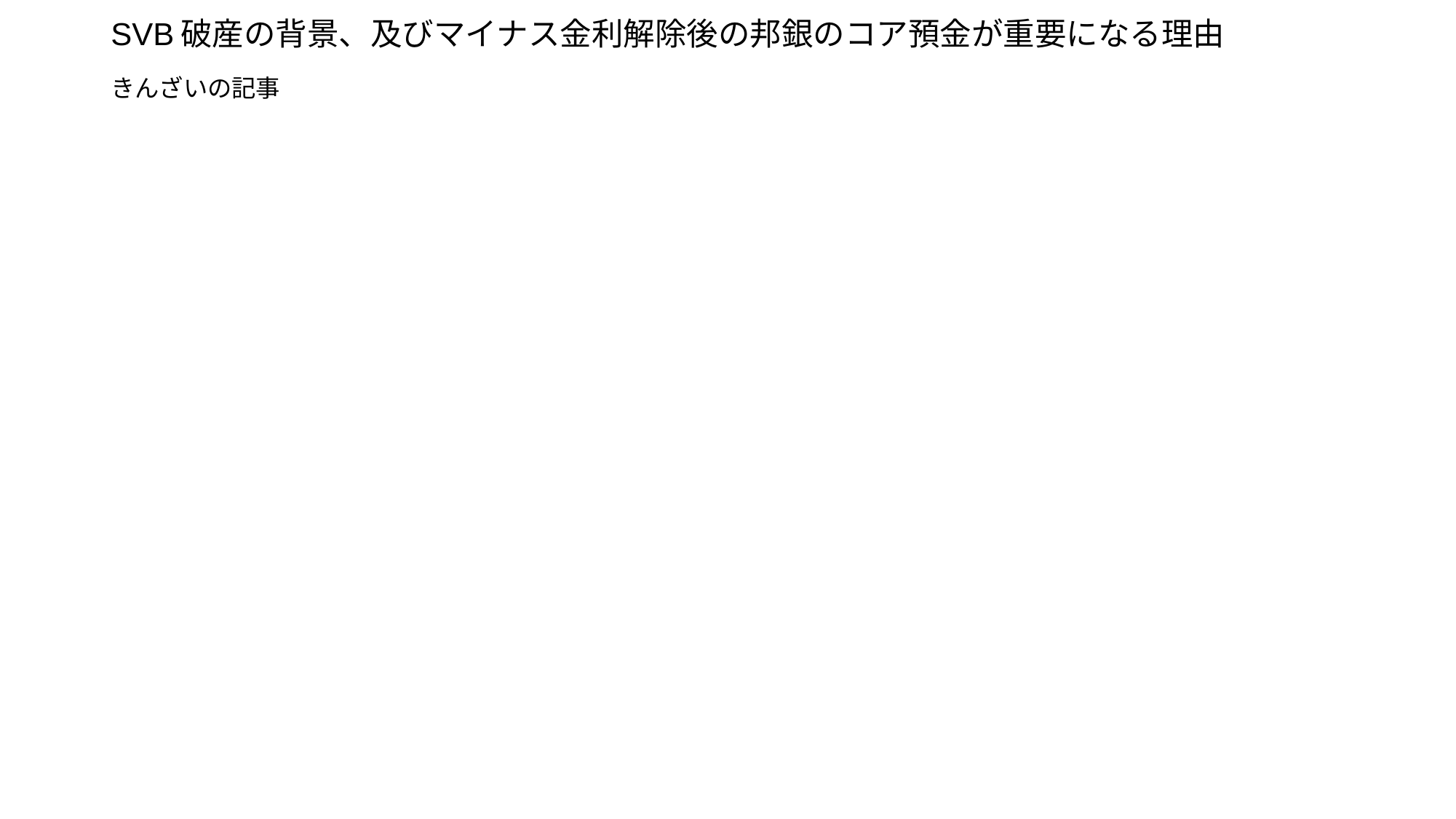

# SVB破産の背景、及びマイナス金利解除後の邦銀のコア預金が重要になる理由
きんざいの記事